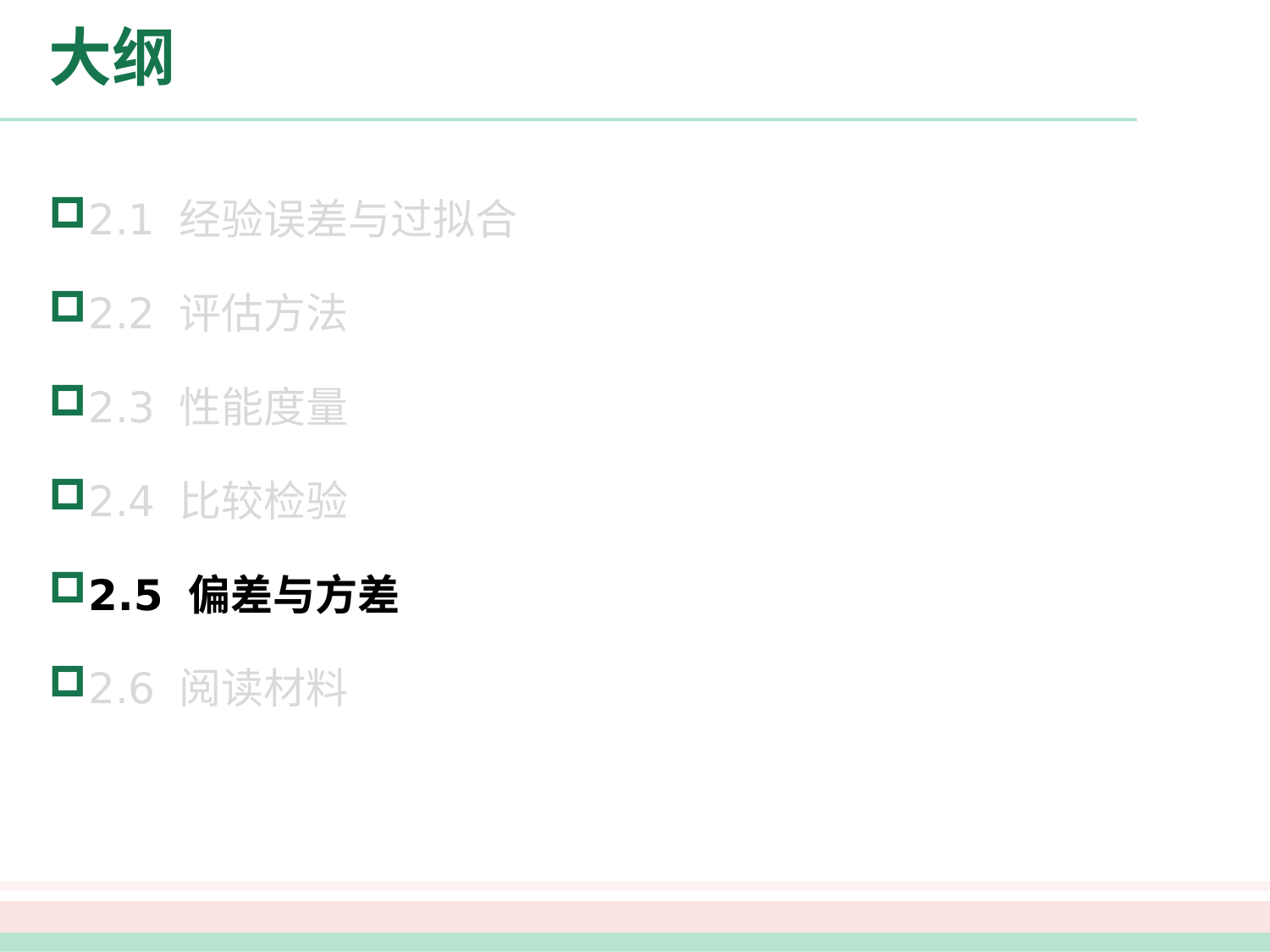

# 大纲
2.1 经验误差与过拟合
2.2 评估方法
2.3 性能度量
2.4 比较检验
2.5 偏差与方差
2.6 阅读材料